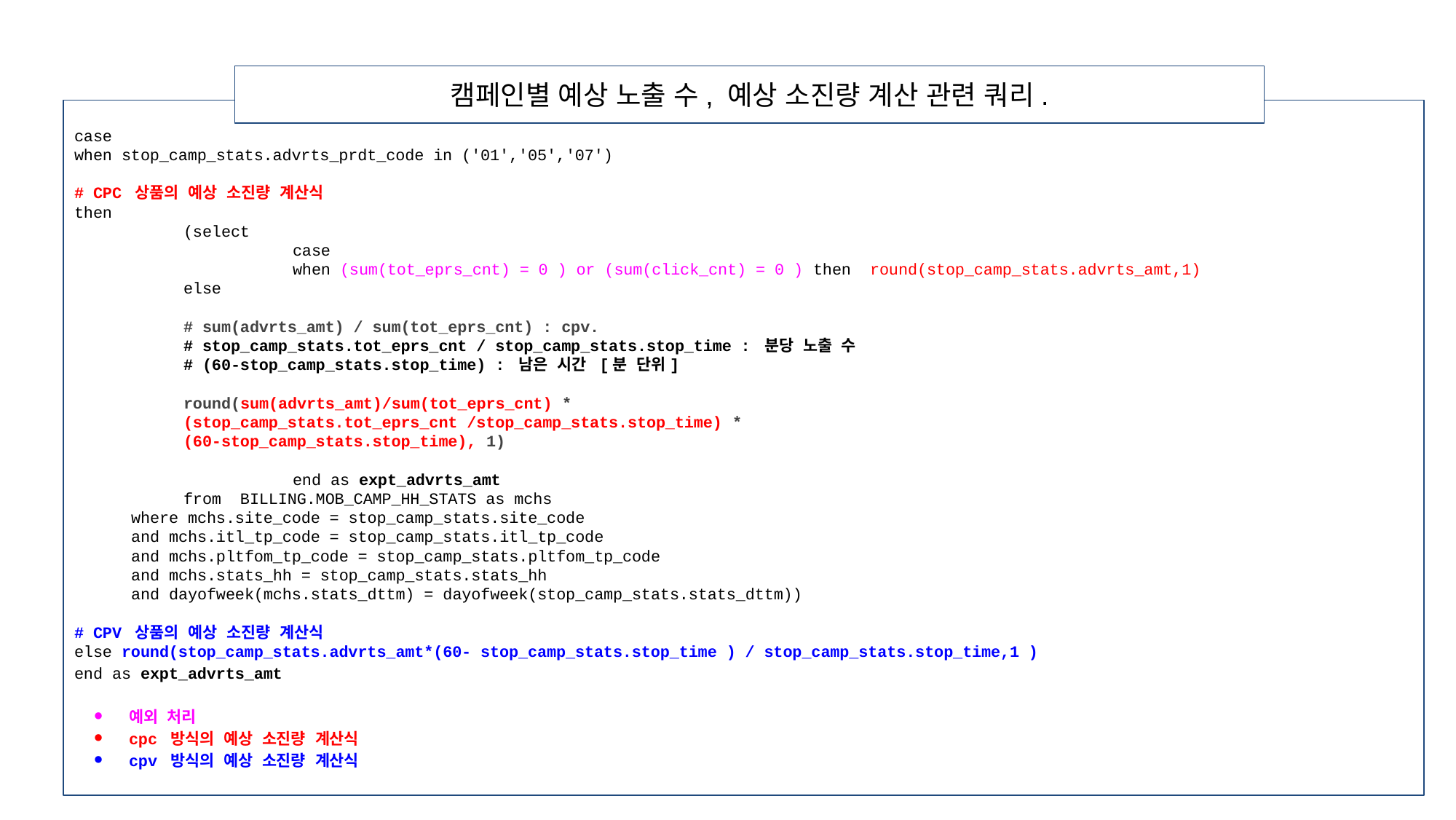

캠페인별 예상 노출 수, 예상 소진량 계산 관련 쿼리.
case
when stop_camp_stats.advrts_prdt_code in ('01','05','07')

# CPC 상품의 예상 소진량 계산식
then
	(select
		case
		when (sum(tot_eprs_cnt) = 0 ) or (sum(click_cnt) = 0 ) then  round(stop_camp_stats.advrts_amt,1)
else

# sum(advrts_amt) / sum(tot_eprs_cnt) : cpv.
# stop_camp_stats.tot_eprs_cnt / stop_camp_stats.stop_time : 분당 노출 수
# (60-stop_camp_stats.stop_time) : 남은 시간 [분 단위]

round(sum(advrts_amt)/sum(tot_eprs_cnt) *
(stop_camp_stats.tot_eprs_cnt /stop_camp_stats.stop_time) *
(60-stop_camp_stats.stop_time), 1)

		end as expt_advrts_amt
	from  BILLING.MOB_CAMP_HH_STATS as mchs
      where mchs.site_code = stop_camp_stats.site_code
      and mchs.itl_tp_code = stop_camp_stats.itl_tp_code
      and mchs.pltfom_tp_code = stop_camp_stats.pltfom_tp_code
      and mchs.stats_hh = stop_camp_stats.stats_hh
      and dayofweek(mchs.stats_dttm) = dayofweek(stop_camp_stats.stats_dttm))

# CPV 상품의 예상 소진량 계산식
else round(stop_camp_stats.advrts_amt*(60- stop_camp_stats.stop_time ) / stop_camp_stats.stop_time,1 )
end as expt_advrts_amt

예외 처리
cpc 방식의 예상 소진량 계산식
cpv 방식의 예상 소진량 계산식